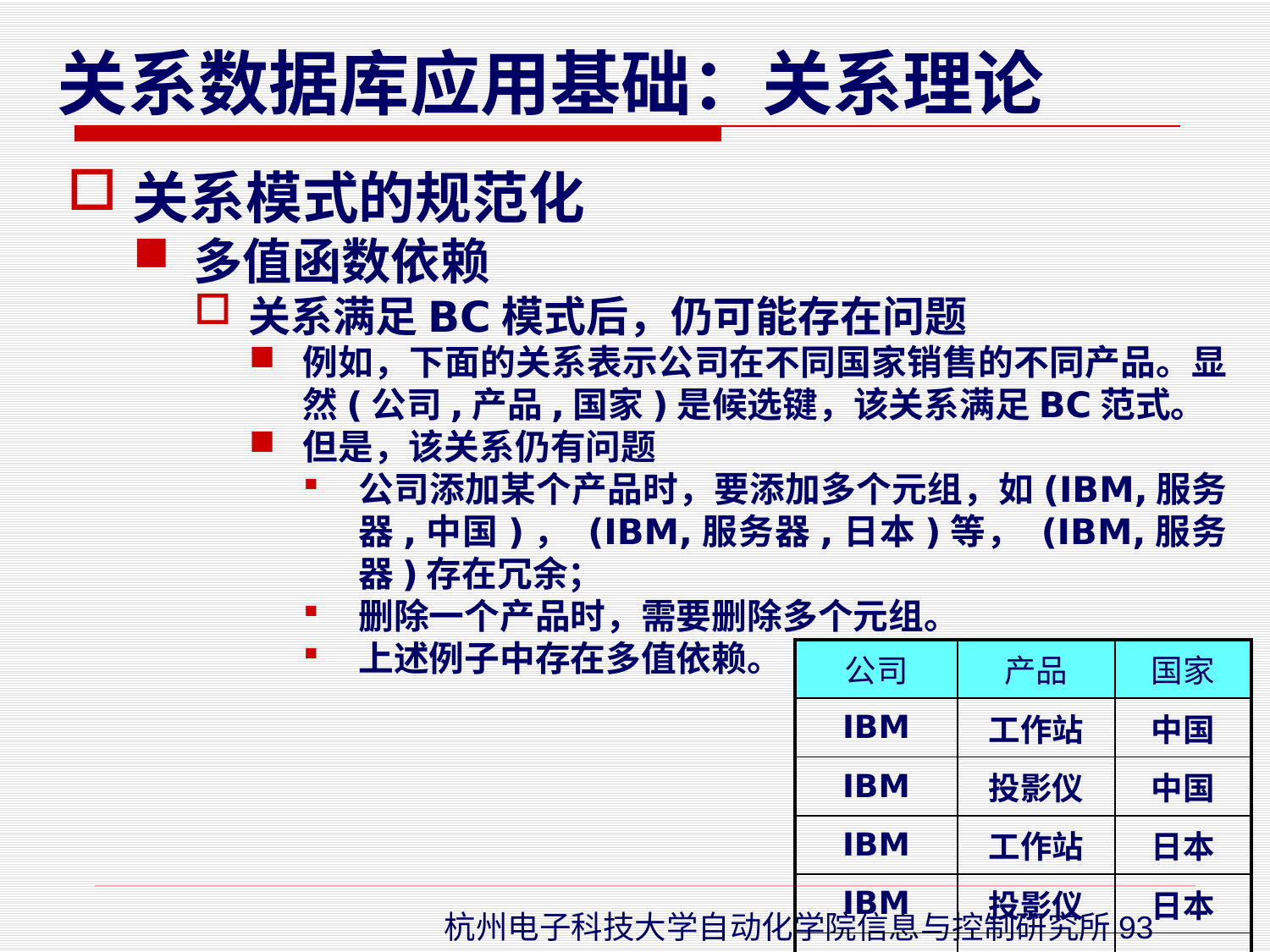

关系模式的规范化
多值函数依赖
关系满足BC模式后，仍可能存在问题
例如，下面的关系表示公司在不同国家销售的不同产品。显然(公司,产品,国家)是候选键，该关系满足BC范式。
但是，该关系仍有问题
公司添加某个产品时，要添加多个元组，如(IBM,服务器,中国)， (IBM,服务器,日本)等， (IBM,服务器)存在冗余；
删除一个产品时，需要删除多个元组。
上述例子中存在多值依赖。
| 公司 | 产品 | 国家 |
| --- | --- | --- |
| IBM | 工作站 | 中国 |
| IBM | 投影仪 | 中国 |
| IBM | 工作站 | 日本 |
| IBM | 投影仪 | 日本 |
| … … |  |  |